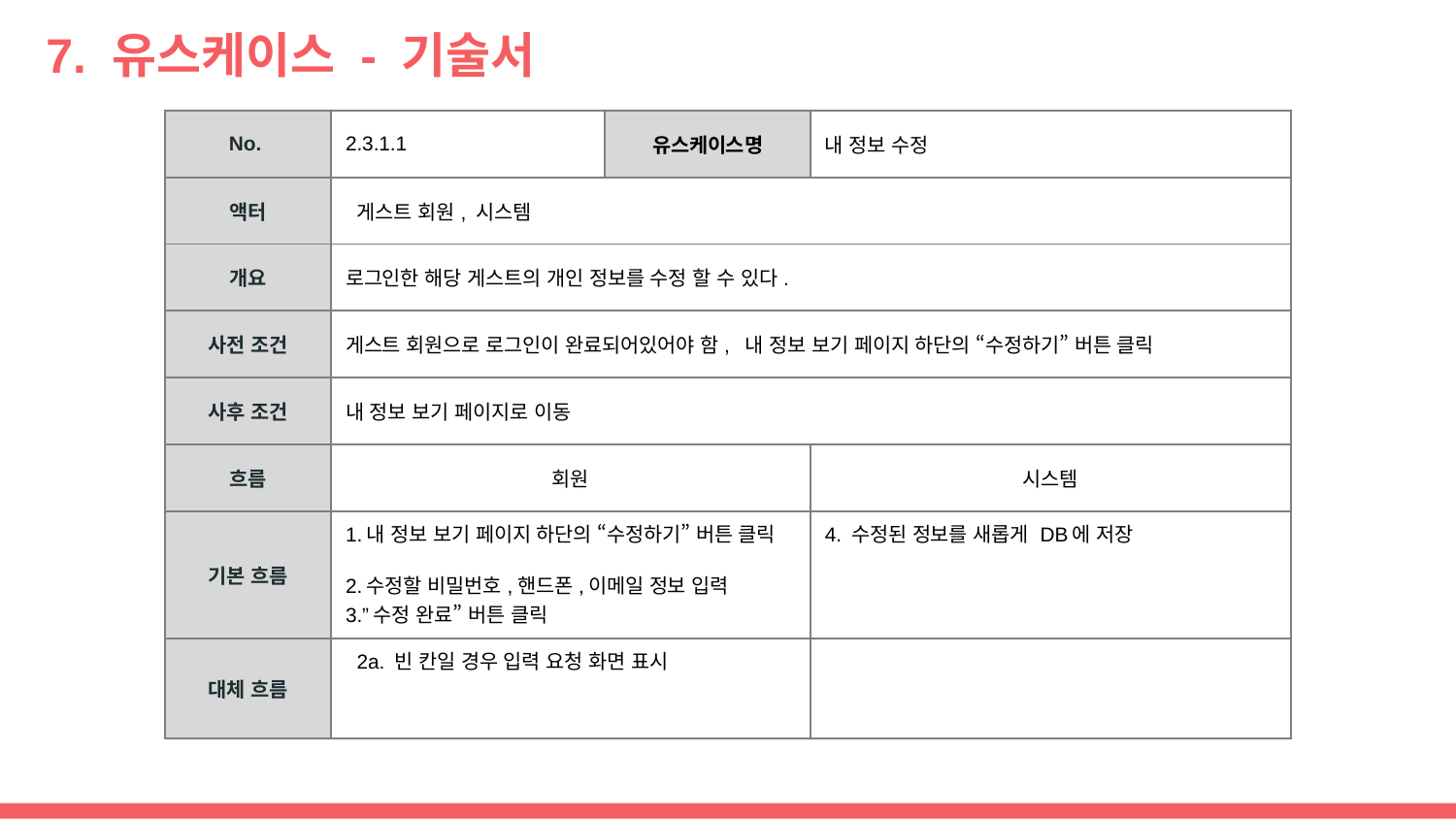

# 7. 유스케이스 - 기술서
| No. | 2.3.1.1 | 유스케이스명 | 내 정보 수정 |
| --- | --- | --- | --- |
| 액터 | 게스트 회원, 시스템 |  |  |
| 개요 | 로그인한 해당 게스트의 개인 정보를 수정 할 수 있다. |  |  |
| 사전 조건 | 게스트 회원으로 로그인이 완료되어있어야 함, 내 정보 보기 페이지 하단의 “수정하기” 버튼 클릭 |  |  |
| 사후 조건 | 내 정보 보기 페이지로 이동 |  |  |
| 흐름 | 회원 |  | 시스템 |
| 기본 흐름 | 1.내 정보 보기 페이지 하단의 “수정하기” 버튼 클릭 2.수정할 비밀번호,핸드폰,이메일 정보 입력 3.”수정 완료” 버튼 클릭 |  | 4. 수정된 정보를 새롭게 DB에 저장 |
| 대체 흐름 | 2a. 빈 칸일 경우 입력 요청 화면 표시 |  |  |